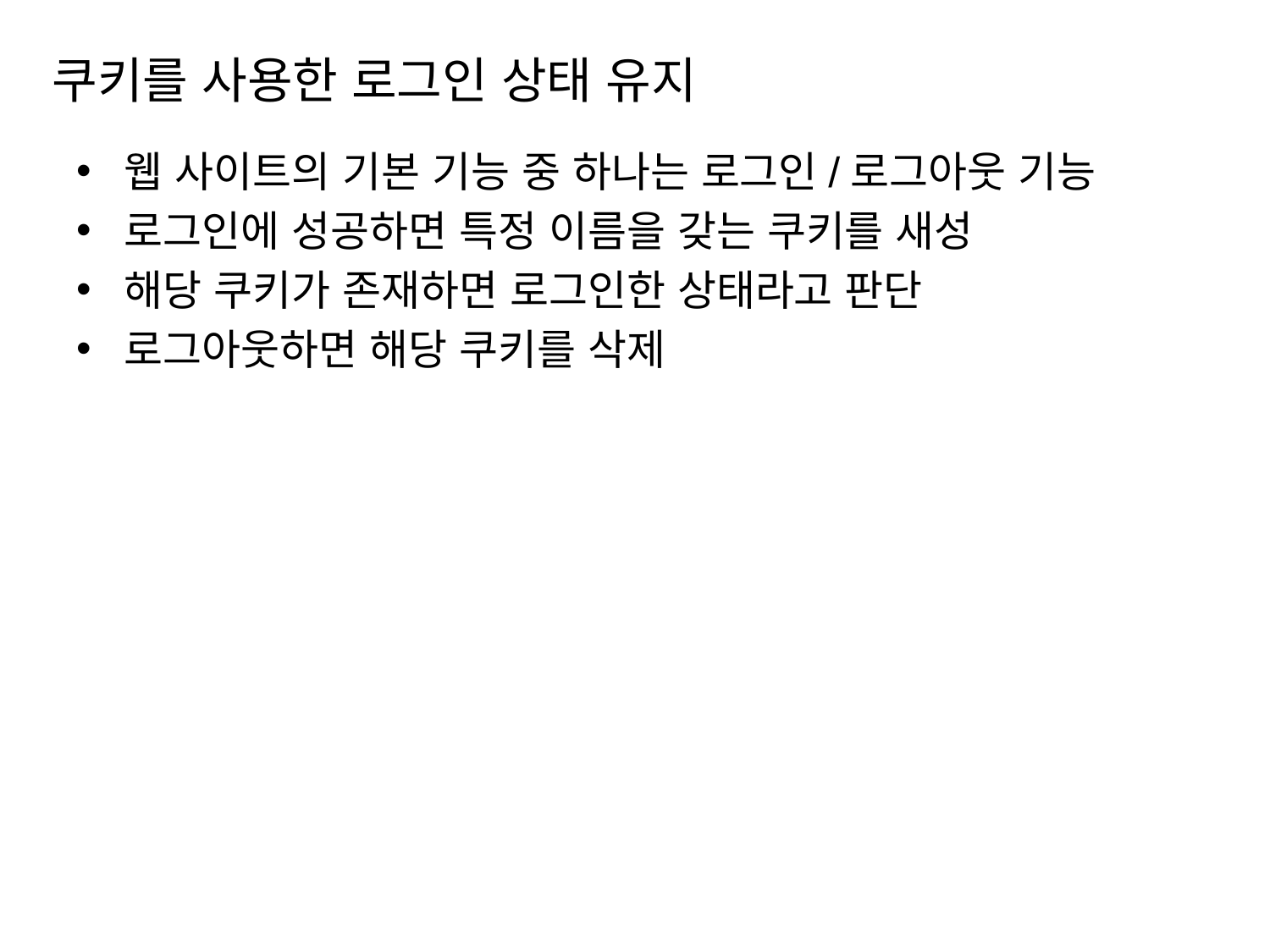

# 쿠키를 사용한 로그인 상태 유지
웹 사이트의 기본 기능 중 하나는 로그인/로그아웃 기능
로그인에 성공하면 특정 이름을 갖는 쿠키를 새성
해당 쿠키가 존재하면 로그인한 상태라고 판단
로그아웃하면 해당 쿠키를 삭제